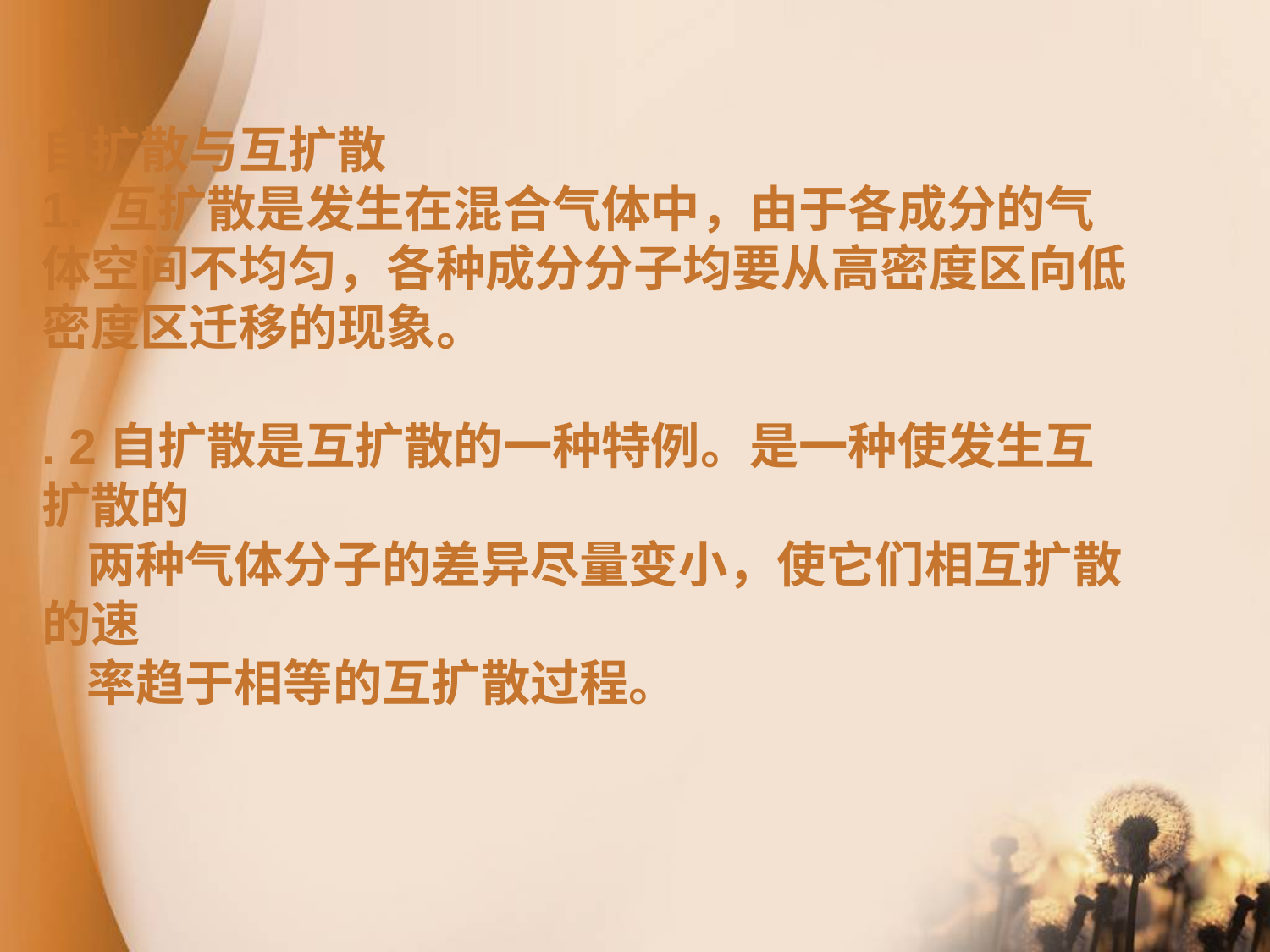

# 自扩散与互扩散 1. 互扩散是发生在混合气体中，由于各成分的气体空间不均匀，各种成分分子均要从高密度区向低密度区迁移的现象。 . 2自扩散是互扩散的一种特例。是一种使发生互扩散的 两种气体分子的差异尽量变小，使它们相互扩散的速 率趋于相等的互扩散过程。